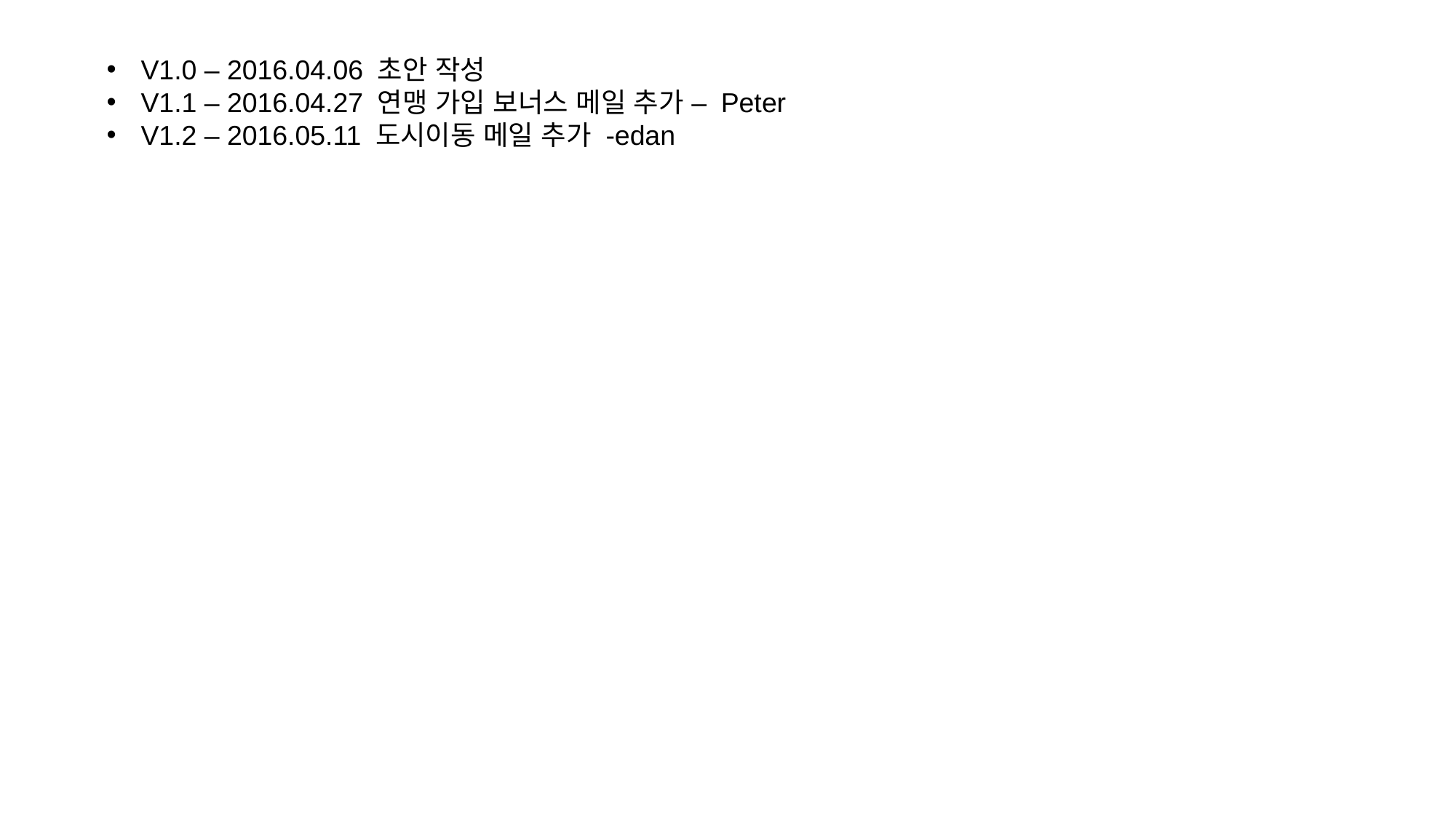

V1.0 – 2016.04.06 초안 작성
V1.1 – 2016.04.27 연맹 가입 보너스 메일 추가 – Peter
V1.2 – 2016.05.11 도시이동 메일 추가 -edan